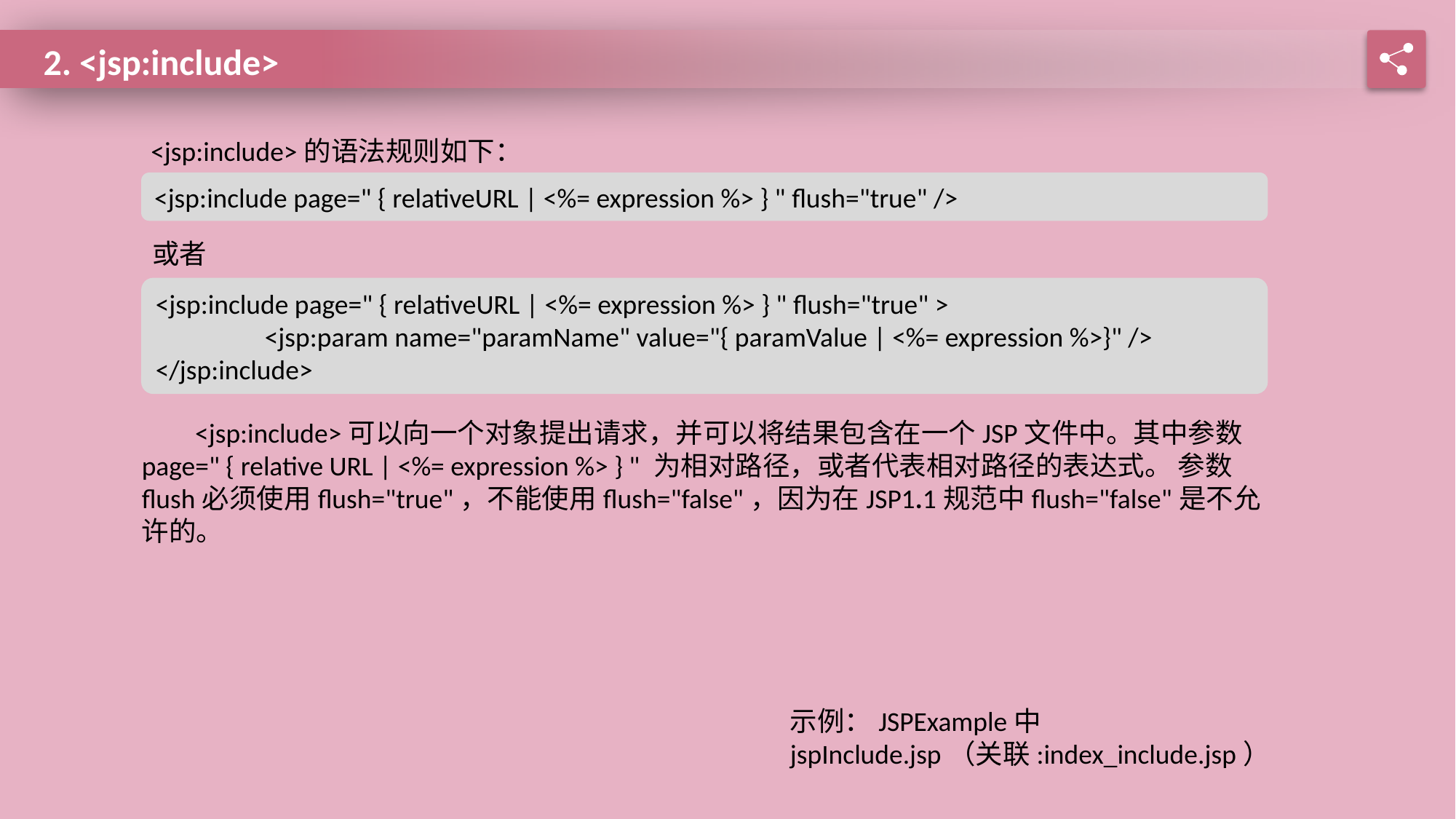

2. <jsp:include>
<jsp:include>的语法规则如下：
<jsp:include page=" { relativeURL | <%= expression %> } " flush="true" />
或者
<jsp:include page=" { relativeURL | <%= expression %> } " flush="true" >
	<jsp:param name="paramName" value="{ paramValue | <%= expression %>}" />
</jsp:include>
<jsp:include>可以向一个对象提出请求，并可以将结果包含在一个JSP文件中。其中参数page=" { relative URL | <%= expression %> } " 为相对路径，或者代表相对路径的表达式。 参数flush必须使用flush="true"，不能使用flush="false"，因为在JSP1.1规范中flush="false"是不允许的。
示例：JSPExample中
jspInclude.jsp（关联:index_include.jsp）